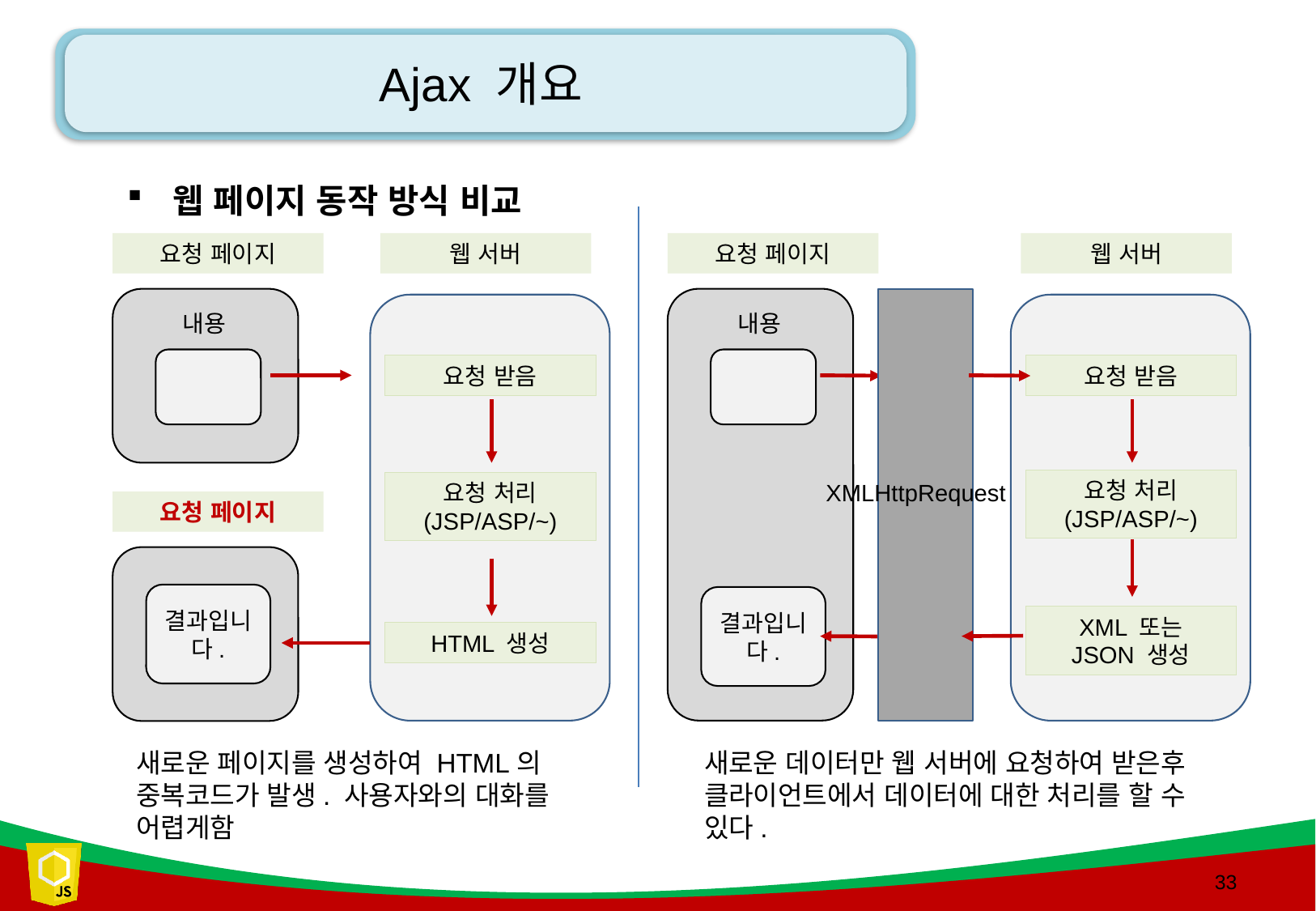

# Ajax 개요
웹 페이지 동작 방식 비교
요청 페이지
웹 서버
요청 페이지
웹 서버

내용
내용

요청 받음
요청 받음
요청 처리
(JSP/ASP/~)
요청 처리
(JSP/ASP/~)
XMLHttpRequest
요청 페이지

결과입니다.
결과입니다.
XML 또는
JSON 생성
HTML 생성
새로운 페이지를 생성하여 HTML의 중복코드가 발생. 사용자와의 대화를 어렵게함
새로운 데이터만 웹 서버에 요청하여 받은후 클라이언트에서 데이터에 대한 처리를 할 수 있다.
33